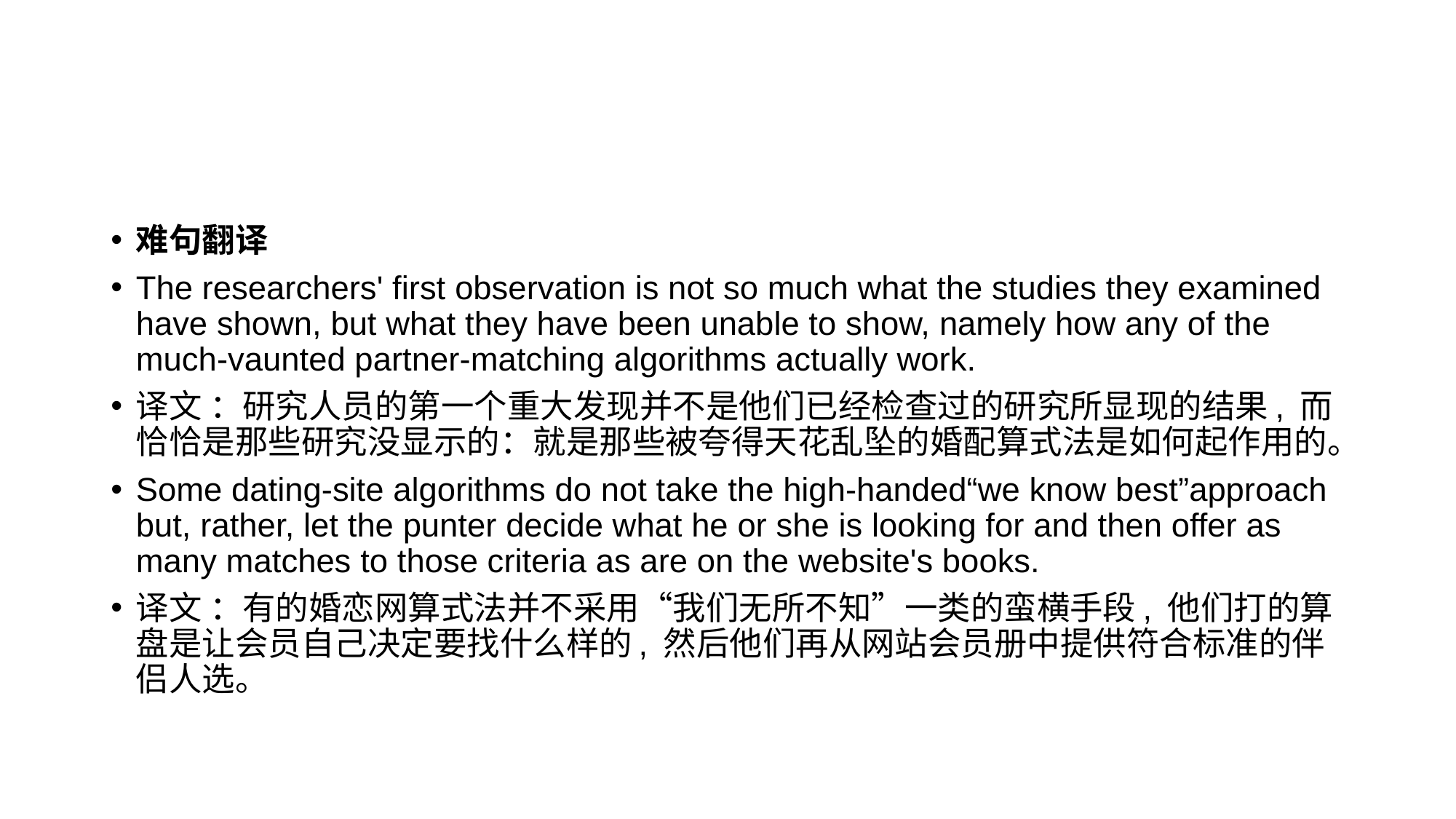

#
难句翻译
The researchers' first observation is not so much what the studies they examined have shown, but what they have been unable to show, namely how any of the much-vaunted partner-matching algorithms actually work.
译文 ：研究人员的第一个重大发现并不是他们已经检查过的研究所显现的结果, 而恰恰是那些研究没显示的：就是那些被夸得天花乱坠的婚配算式法是如何起作用的。
Some dating-site algorithms do not take the high-handed“we know best”approach but, rather, let the punter decide what he or she is looking for and then offer as many matches to those criteria as are on the website's books.
译文 ：有的婚恋网算式法并不采用“我们无所不知”一类的蛮横手段, 他们打的算盘是让会员自己决定要找什么样的, 然后他们再从网站会员册中提供符合标准的伴侣人选。